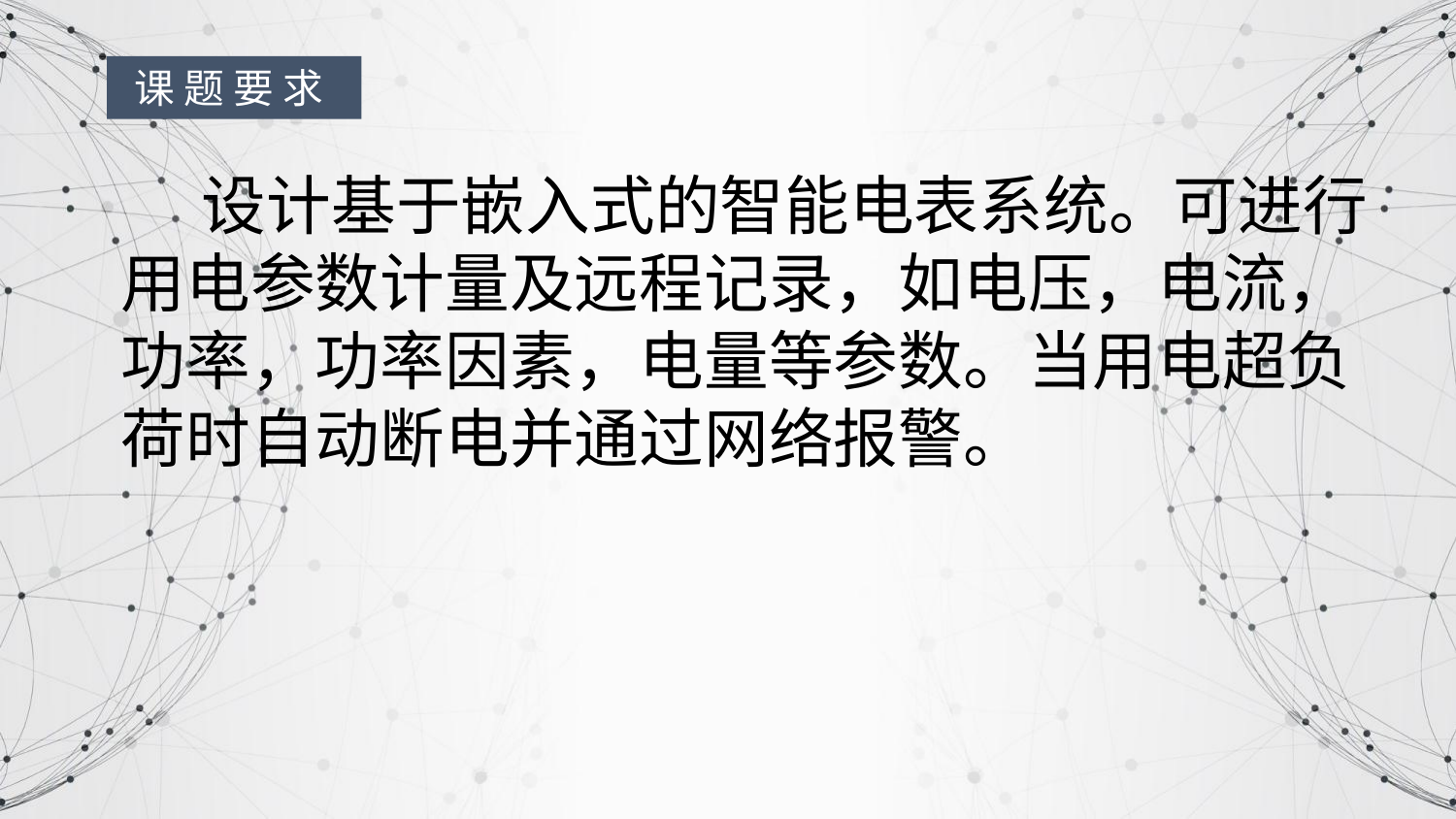

课 题 要 求
      设计基于嵌入式的智能电表系统。可进行用电参数计量及远程记录，如电压，电流，功率，功率因素，电量等参数。当用电超负荷时自动断电并通过网络报警。